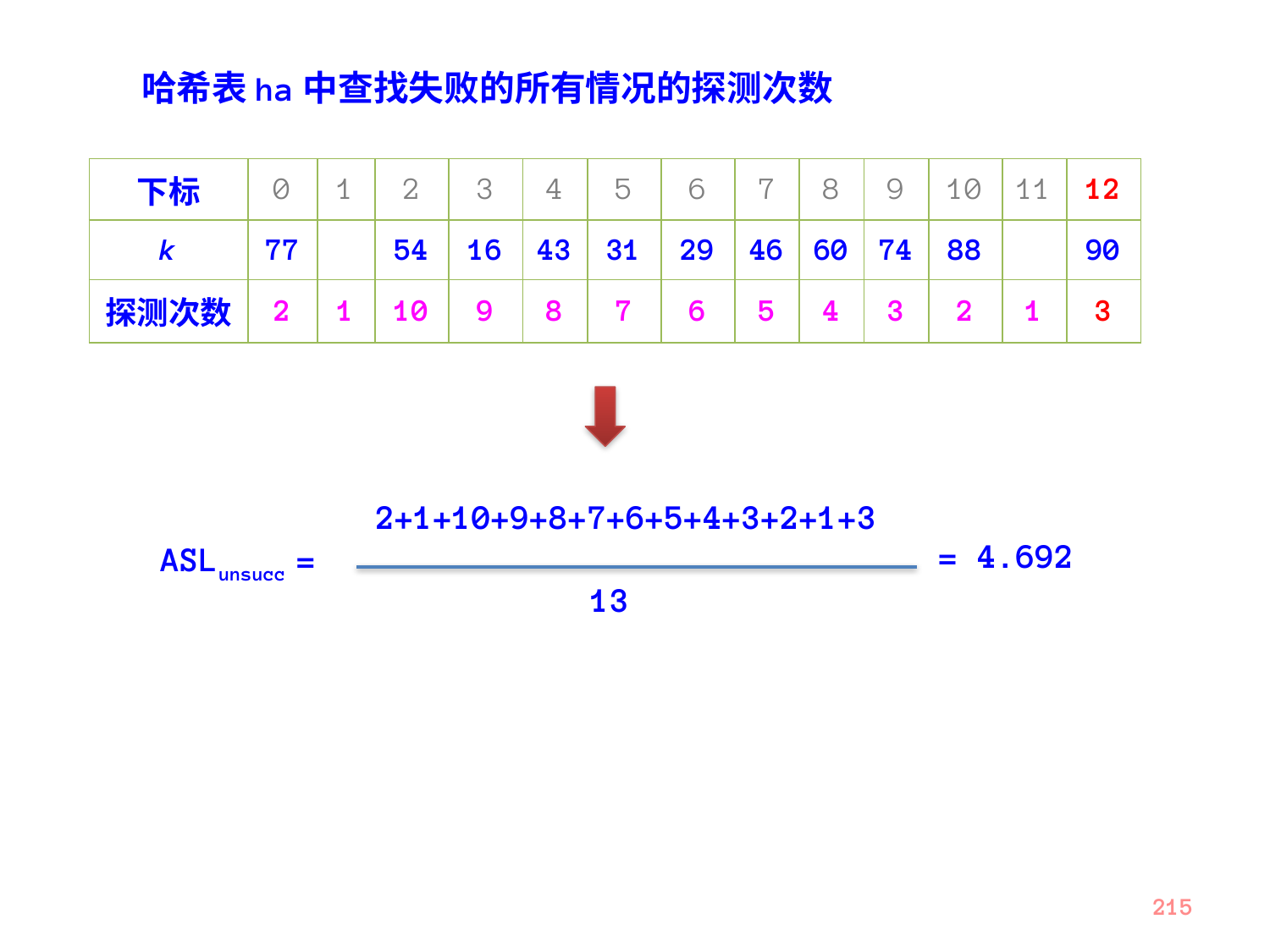

哈希表ha中查找失败的所有情况的探测次数
| 下标 | 0 | 1 | 2 | 3 | 4 | 5 | 6 | 7 | 8 | 9 | 10 | 11 | 12 |
| --- | --- | --- | --- | --- | --- | --- | --- | --- | --- | --- | --- | --- | --- |
| k | 77 |  | 54 | 16 | 43 | 31 | 29 | 46 | 60 | 74 | 88 |  | 90 |
| 探测次数 | 2 | 1 | 10 | 9 | 8 | 7 | 6 | 5 | 4 | 3 | 2 | 1 | 3 |

2+1+10+9+8+7+6+5+4+3+2+1+3
ASLunsucc =
= 4.692
13
215